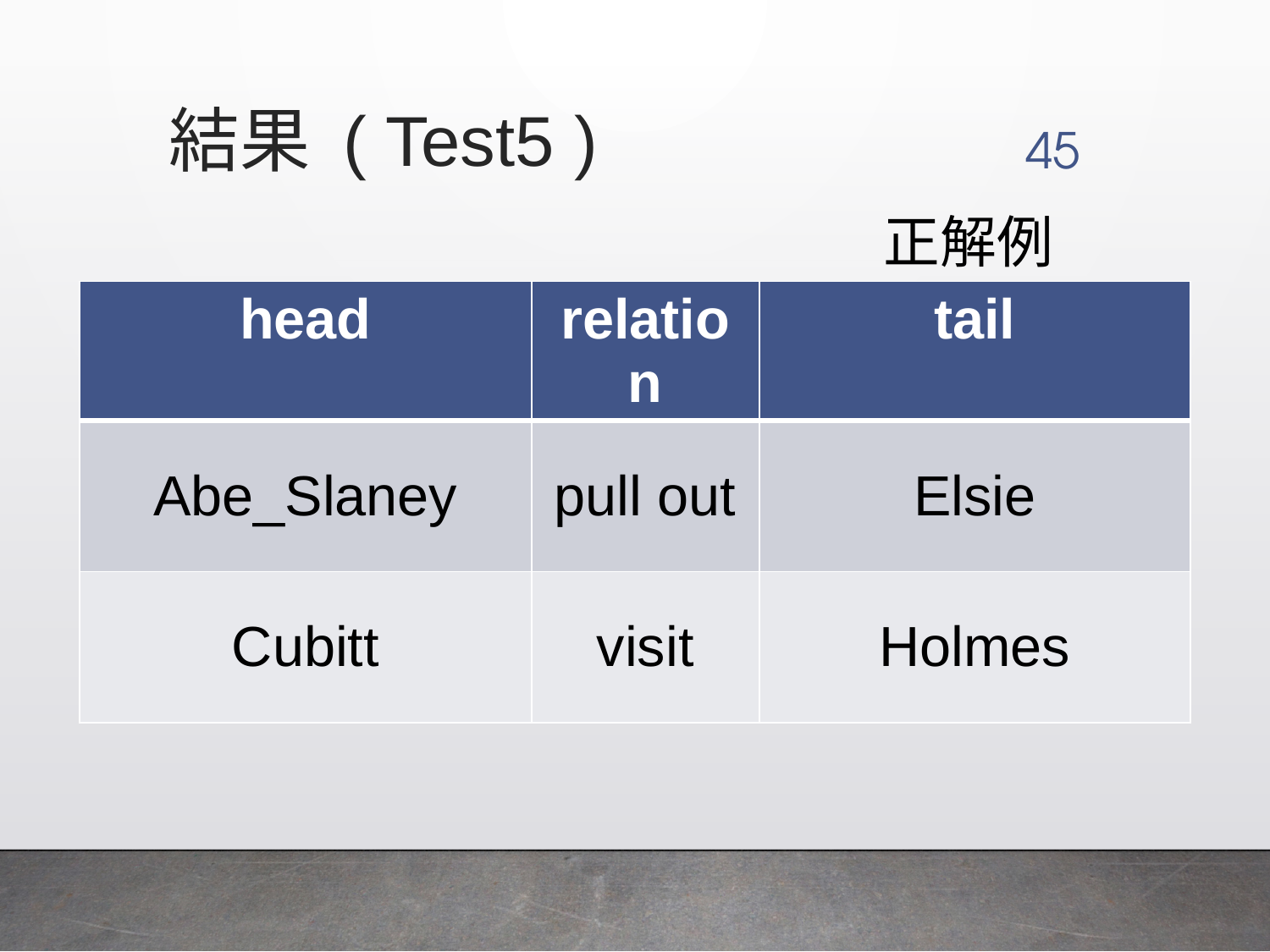

結果 ( Test5 )
45
正解例
| head | relation | tail |
| --- | --- | --- |
| Abe\_Slaney | pull out | Elsie |
| Cubitt | visit | Holmes |